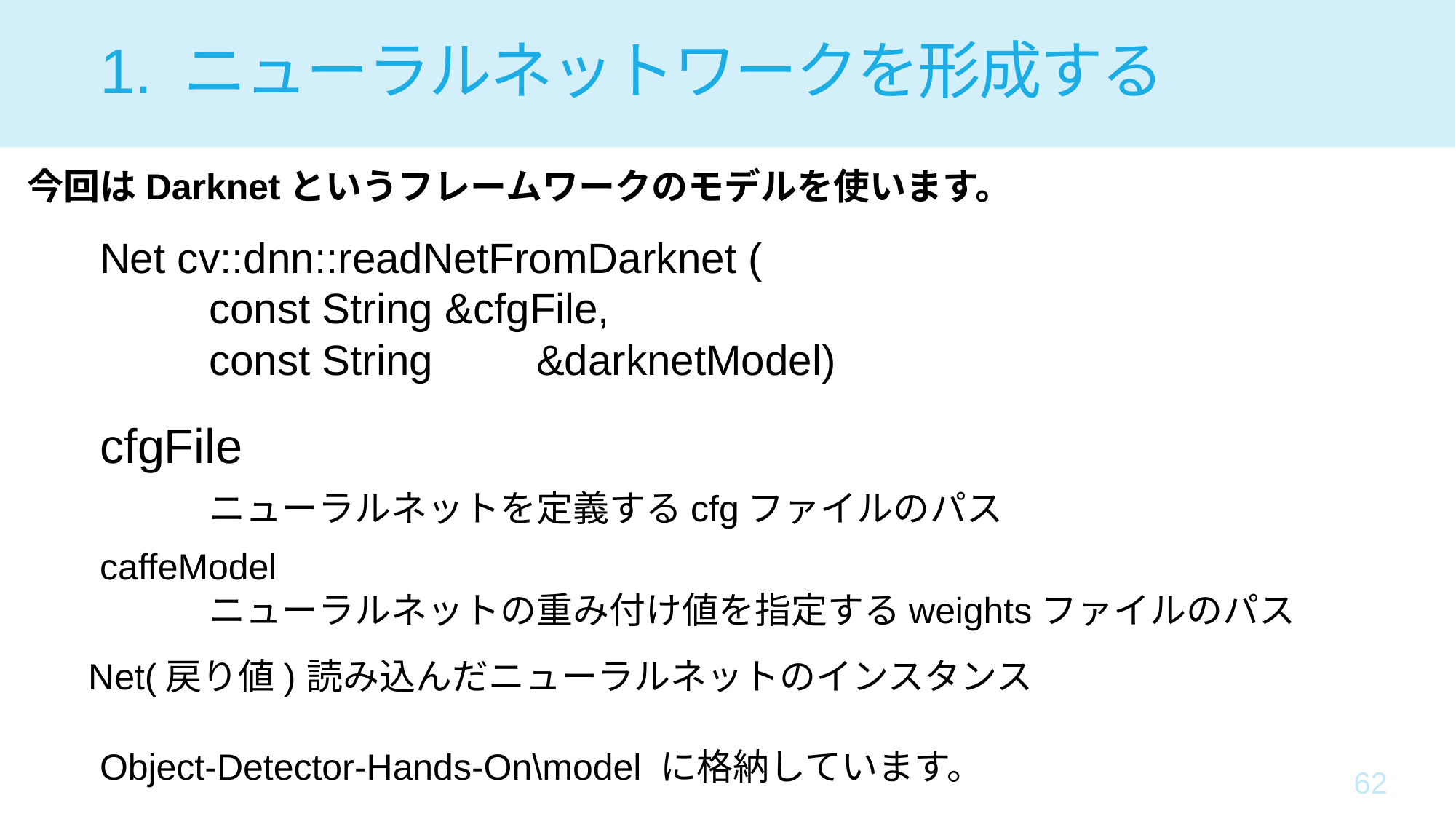

# ニューラルネットワークを形成する
今回はDarknetというフレームワークのモデルを使います。
Net cv::dnn::readNetFromDarknet (
	const String &cfgFile,
	const String 	&darknetModel)

cfgFile
	ニューラルネットを定義するcfgファイルのパス
caffeModel
	ニューラルネットの重み付け値を指定するweightsファイルのパス
Net(戻り値)	読み込んだニューラルネットのインスタンス
Object-Detector-Hands-On\model に格納しています。